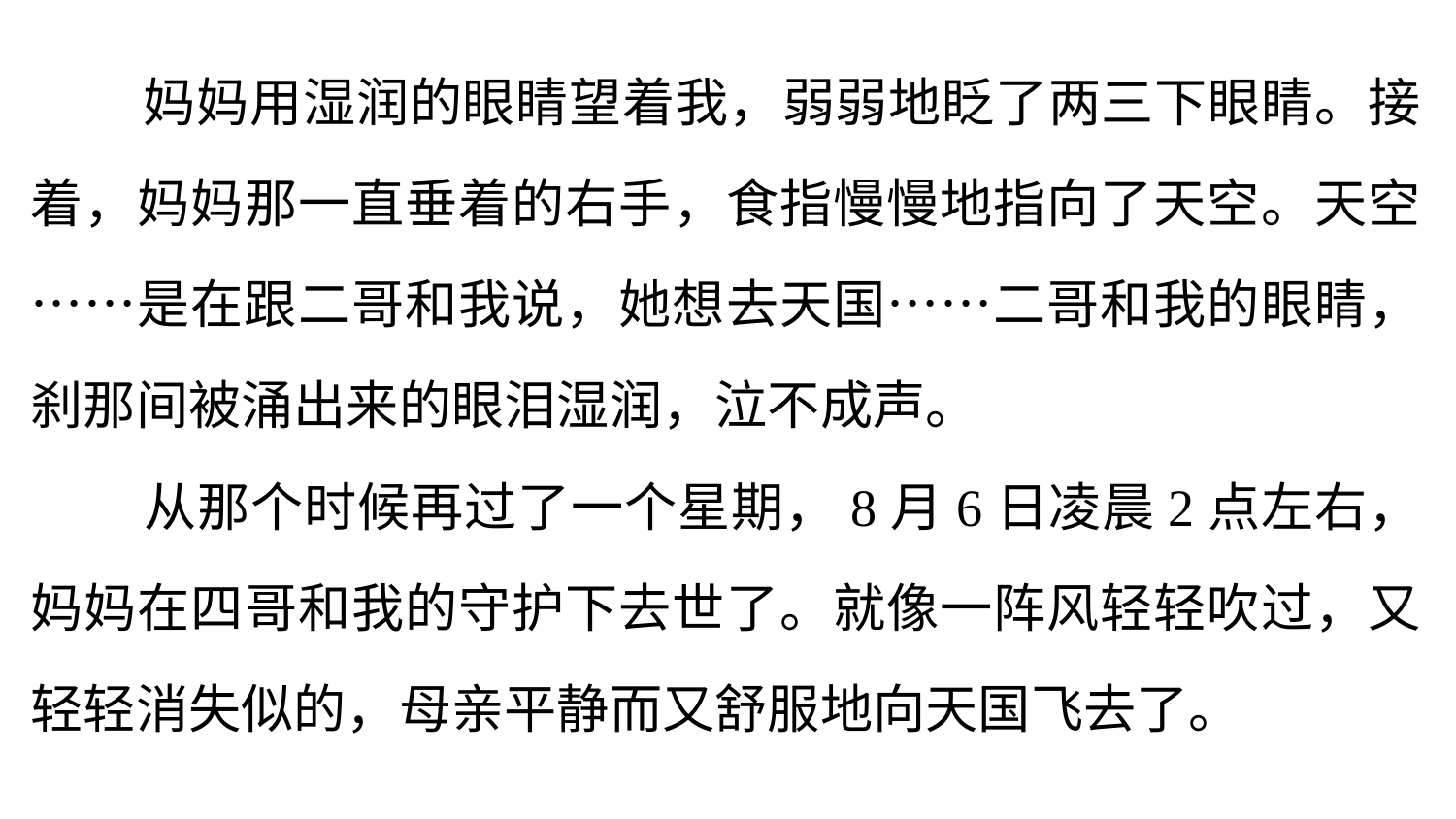

妈妈用湿润的眼睛望着我，弱弱地眨了两三下眼睛。接着，妈妈那一直垂着的右手，食指慢慢地指向了天空。天空……是在跟二哥和我说，她想去天国……二哥和我的眼睛，刹那间被涌出来的眼泪湿润，泣不成声。
        从那个时候再过了一个星期，8月6日凌晨2点左右，妈妈在四哥和我的守护下去世了。就像一阵风轻轻吹过，又轻轻消失似的，母亲平静而又舒服地向天国飞去了。